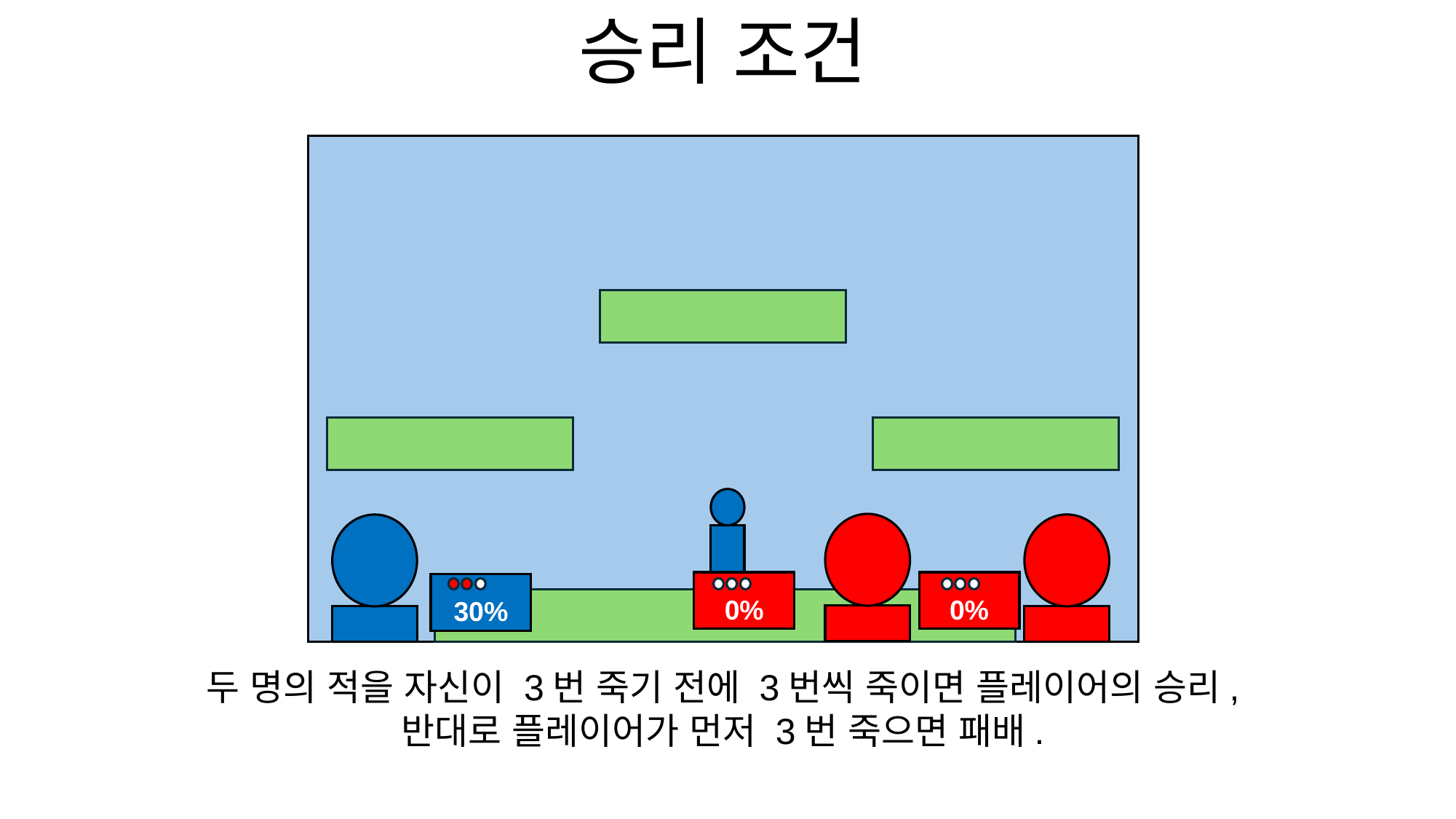

승리 조건

0%

0%

30%

두 명의 적을 자신이 3번 죽기 전에 3번씩 죽이면 플레이어의 승리,
반대로 플레이어가 먼저 3번 죽으면 패배.